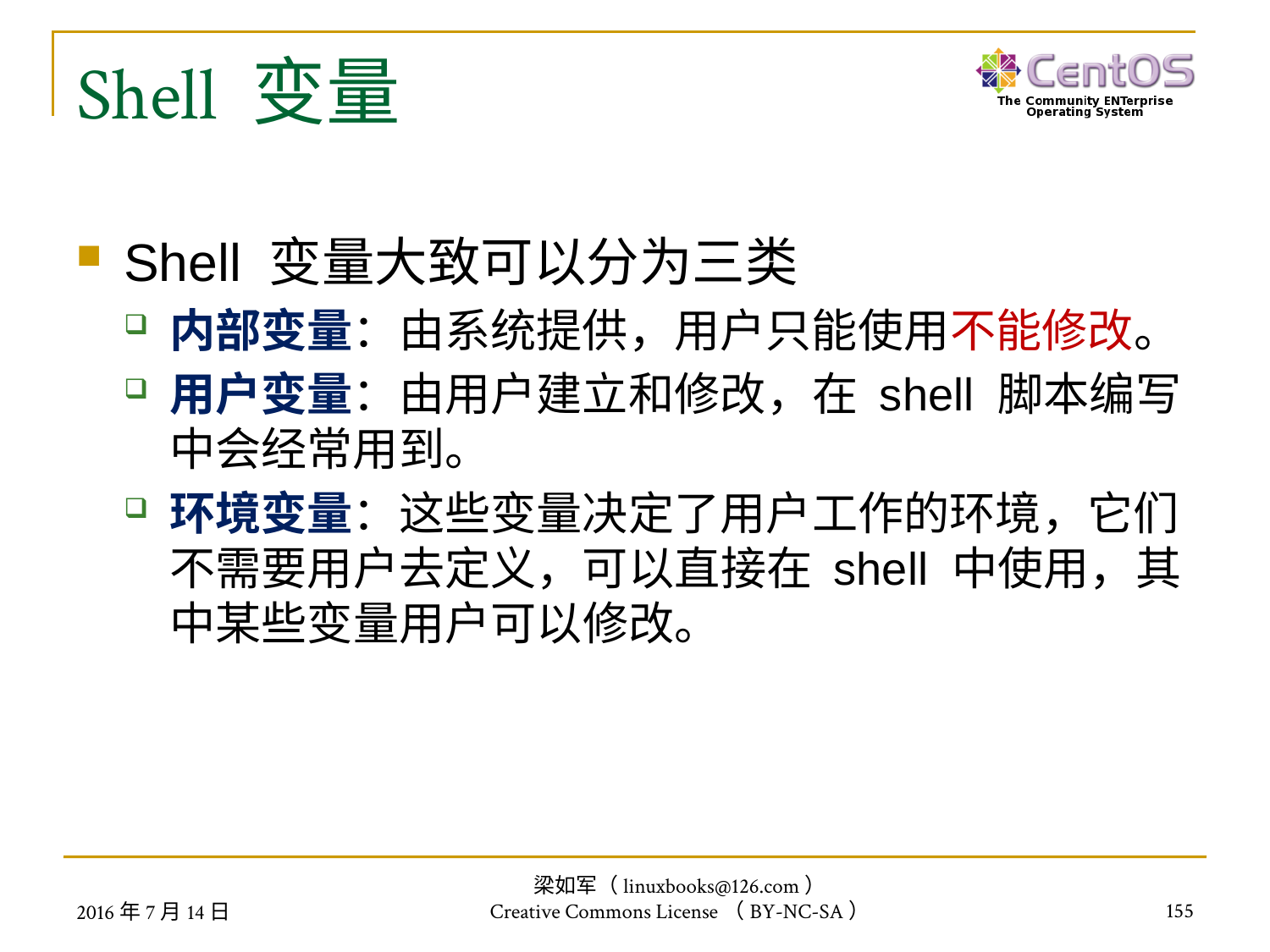

# Shell 变量
Shell 变量大致可以分为三类
内部变量：由系统提供，用户只能使用不能修改。
用户变量：由用户建立和修改，在 shell 脚本编写中会经常用到。
环境变量：这些变量决定了用户工作的环境，它们不需要用户去定义，可以直接在 shell 中使用，其中某些变量用户可以修改。
梁如军（linuxbooks@126.com）
Creative Commons License（BY-NC-SA）
2016年7月14日
155